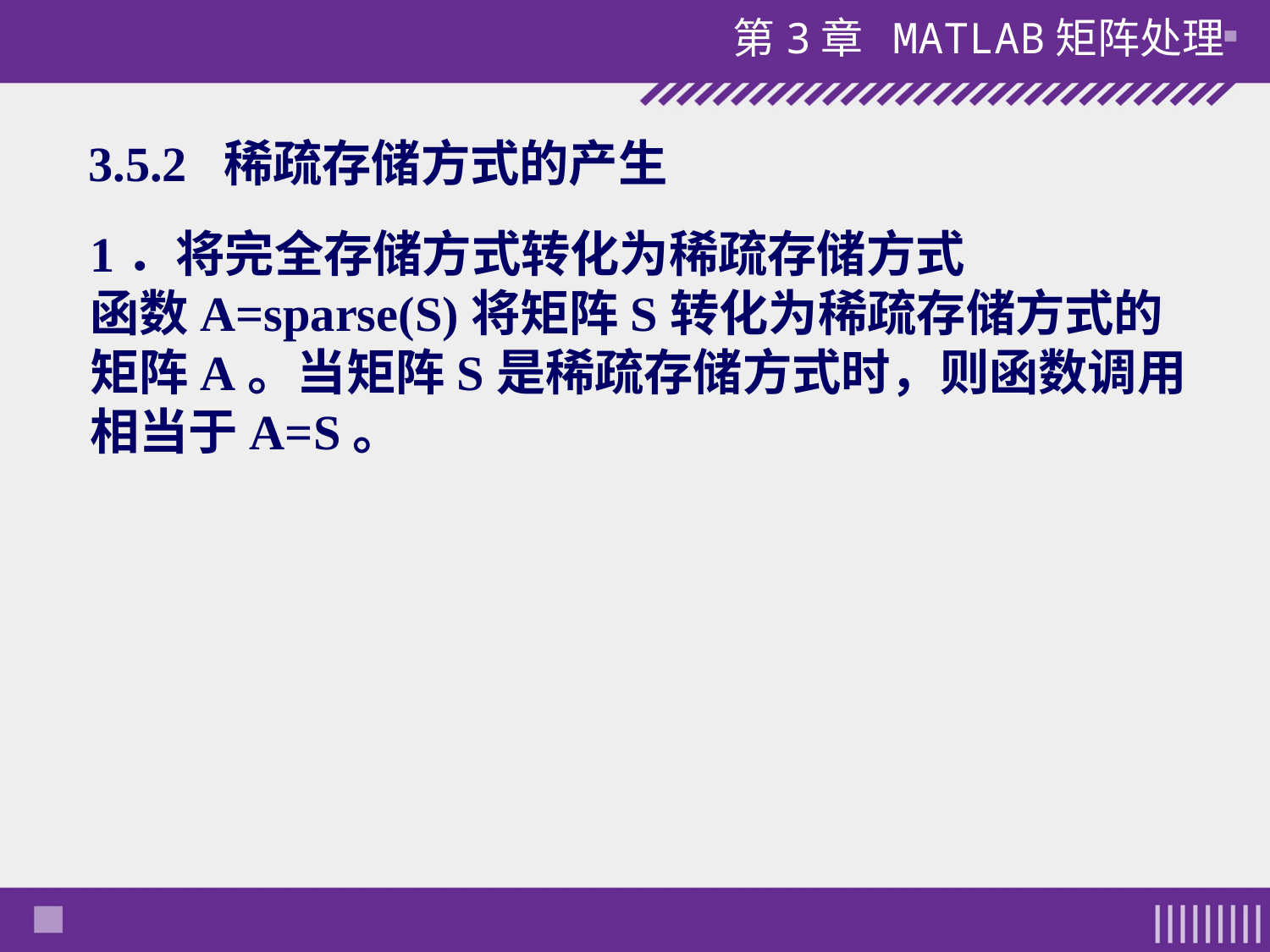

3.5.2  稀疏存储方式的产生
1．将完全存储方式转化为稀疏存储方式
函数A=sparse(S)将矩阵S转化为稀疏存储方式的矩阵A。当矩阵S是稀疏存储方式时，则函数调用相当于A=S。